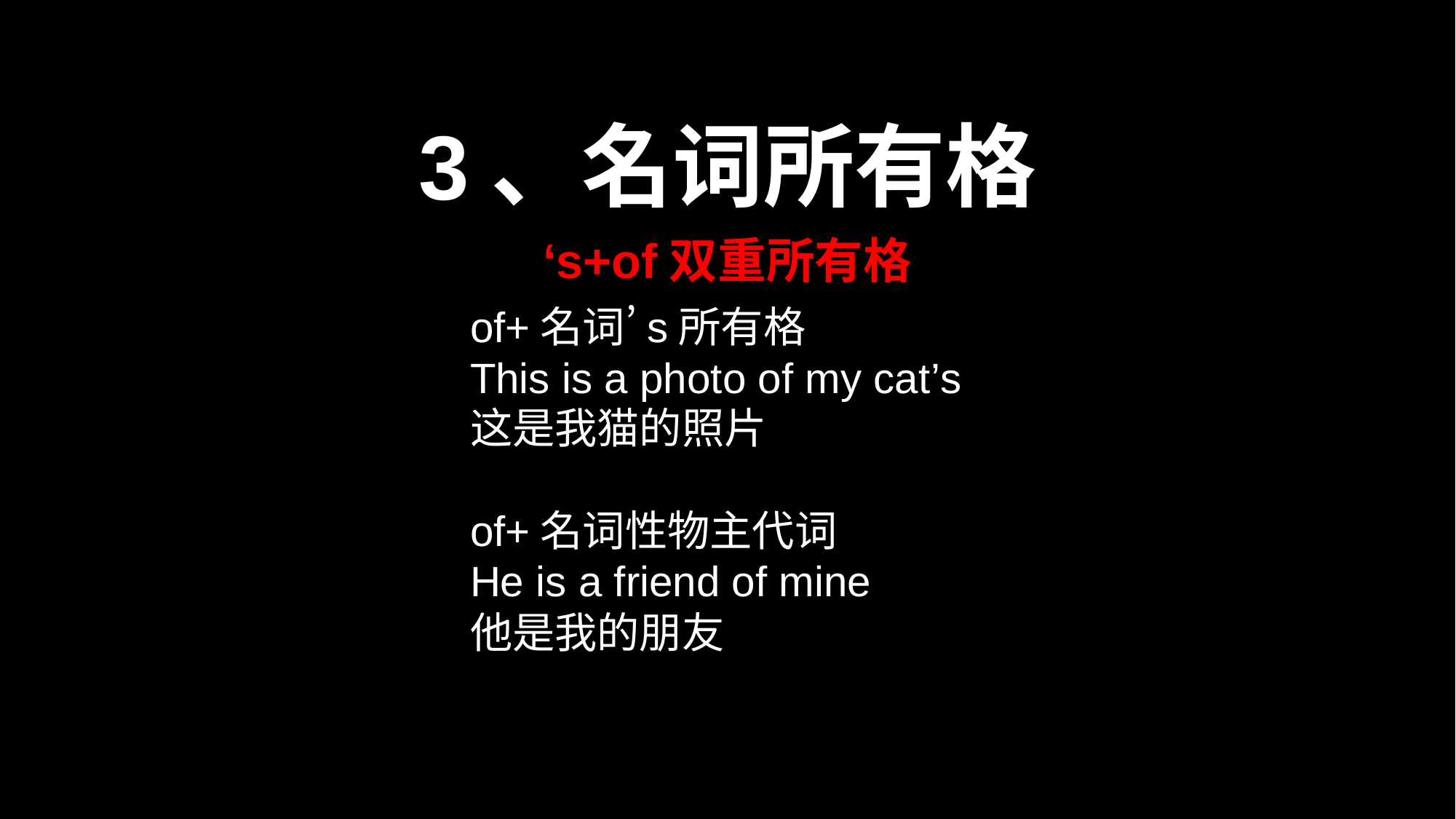

3、名词所有格
‘s+of双重所有格
of+名词’s所有格
This is a photo of my cat’s
这是我猫的照片

of+名词性物主代词
He is a friend of mine
他是我的朋友